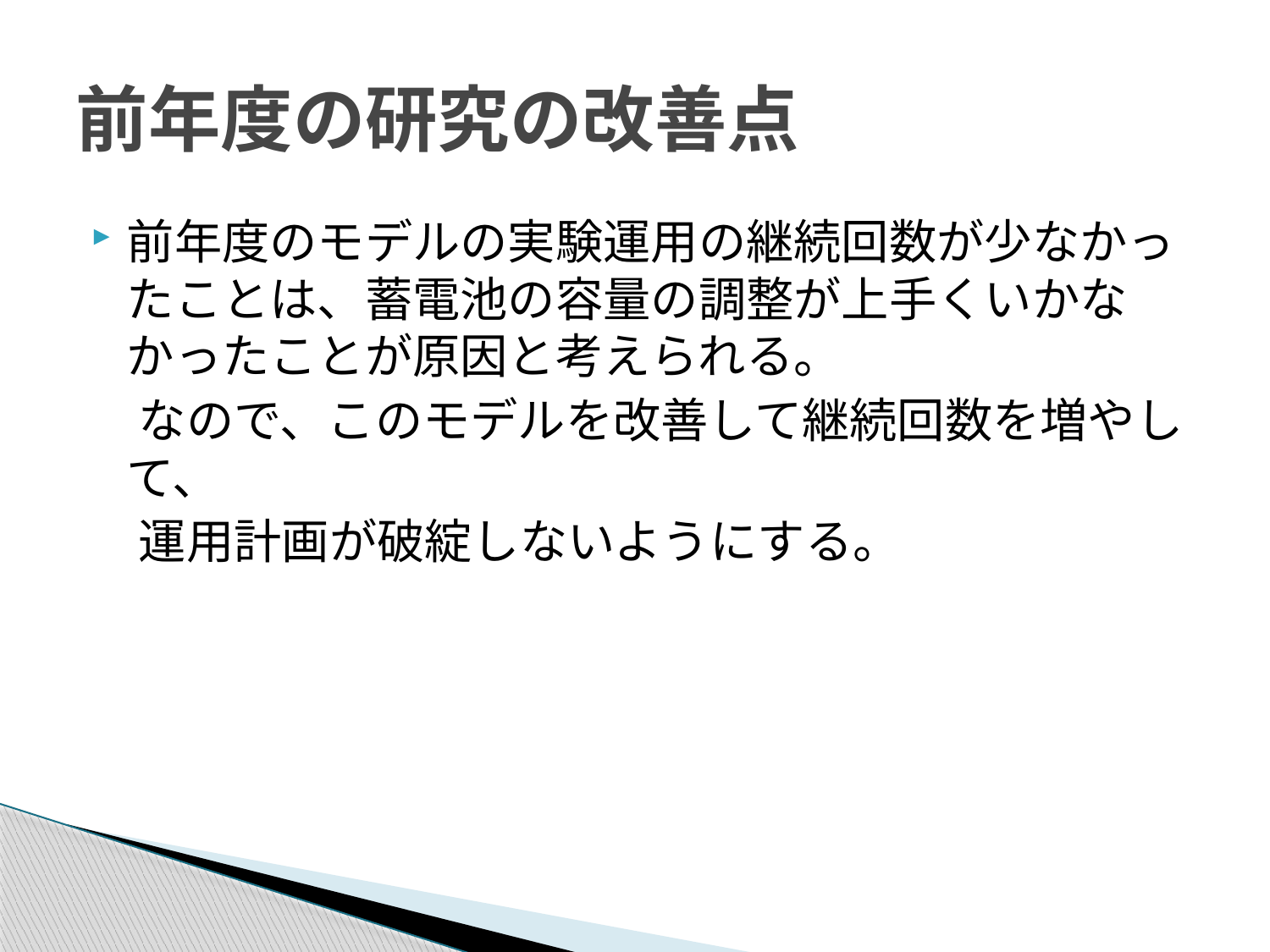

# 前年度の研究の改善点
前年度のモデルの実験運用の継続回数が少なかったことは、蓄電池の容量の調整が上手くいかなかったことが原因と考えられる。
　なので、このモデルを改善して継続回数を増やして、
　運用計画が破綻しないようにする。